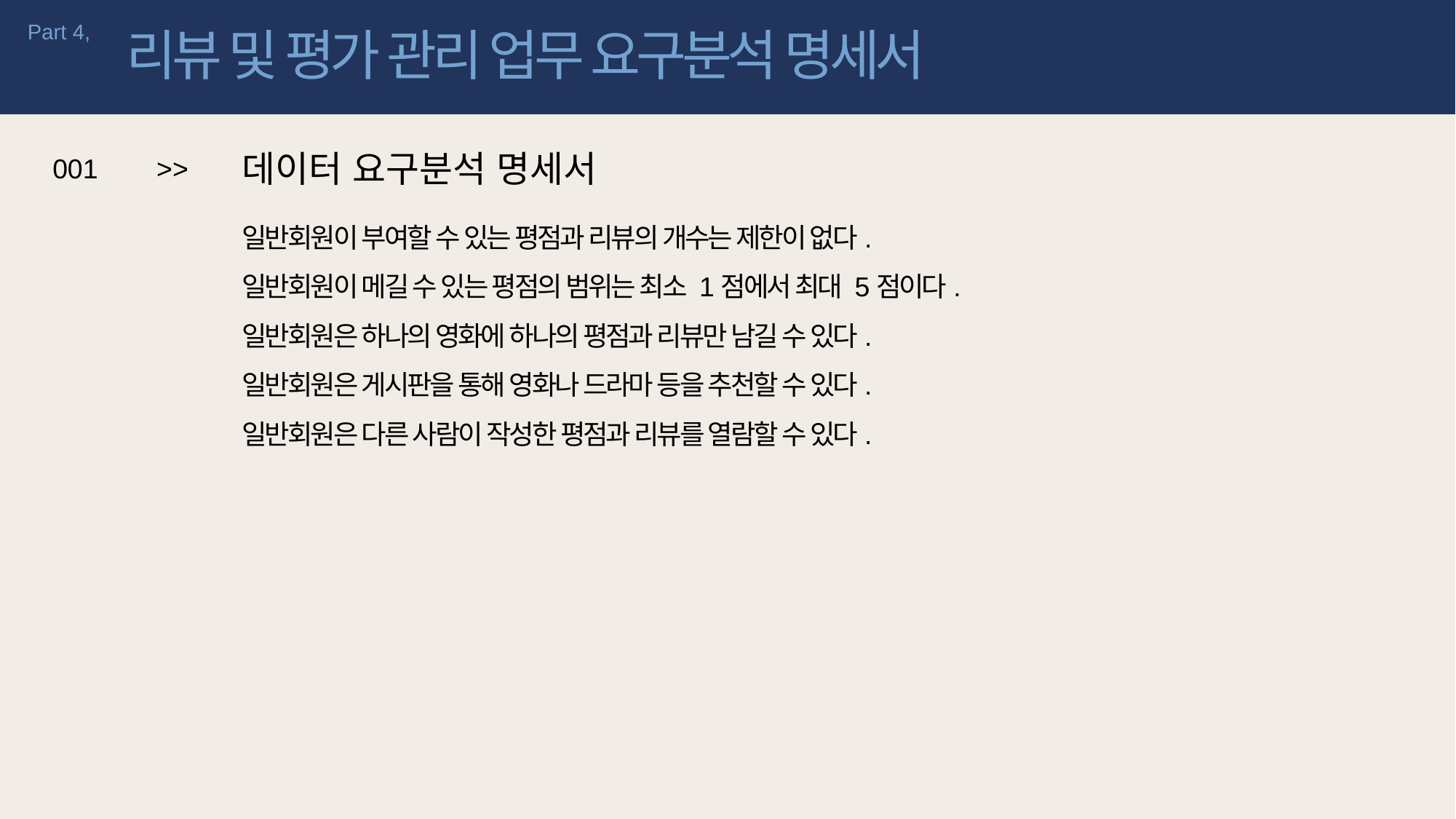

Part 4,
리뷰 및 평가 관리 업무 요구분석 명세서
데이터 요구분석 명세서
001
>>
일반회원이 부여할 수 있는 평점과 리뷰의 개수는 제한이 없다.
일반회원이 메길 수 있는 평점의 범위는 최소 1점에서 최대 5점이다.
일반회원은 하나의 영화에 하나의 평점과 리뷰만 남길 수 있다.
일반회원은 게시판을 통해 영화나 드라마 등을 추천할 수 있다.
일반회원은 다른 사람이 작성한 평점과 리뷰를 열람할 수 있다.